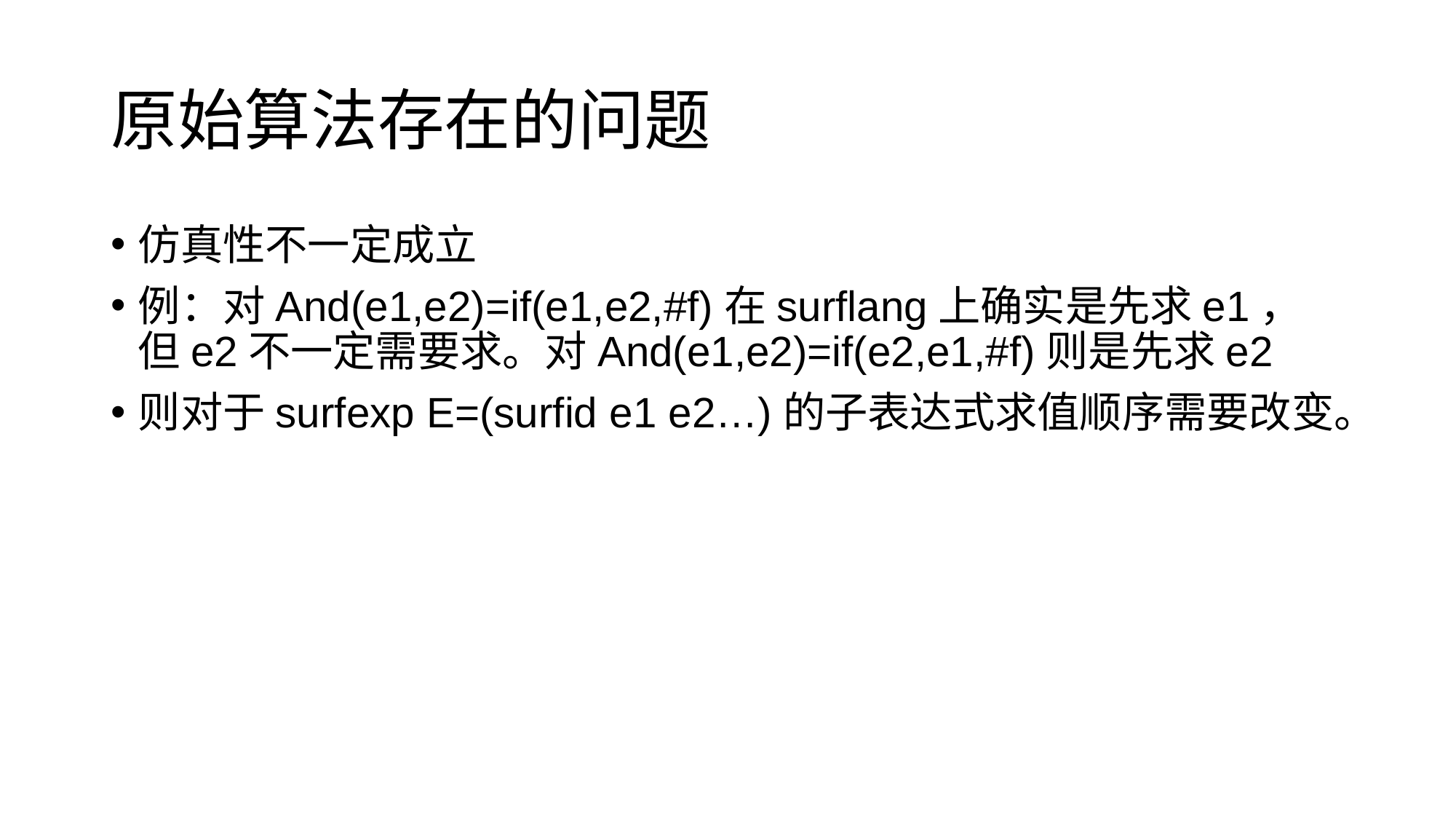

# 原始算法存在的问题
仿真性不一定成立
例：对And(e1,e2)=if(e1,e2,#f)在surflang上确实是先求e1，但e2不一定需要求。对And(e1,e2)=if(e2,e1,#f)则是先求e2
则对于surfexp E=(surfid e1 e2…)的子表达式求值顺序需要改变。